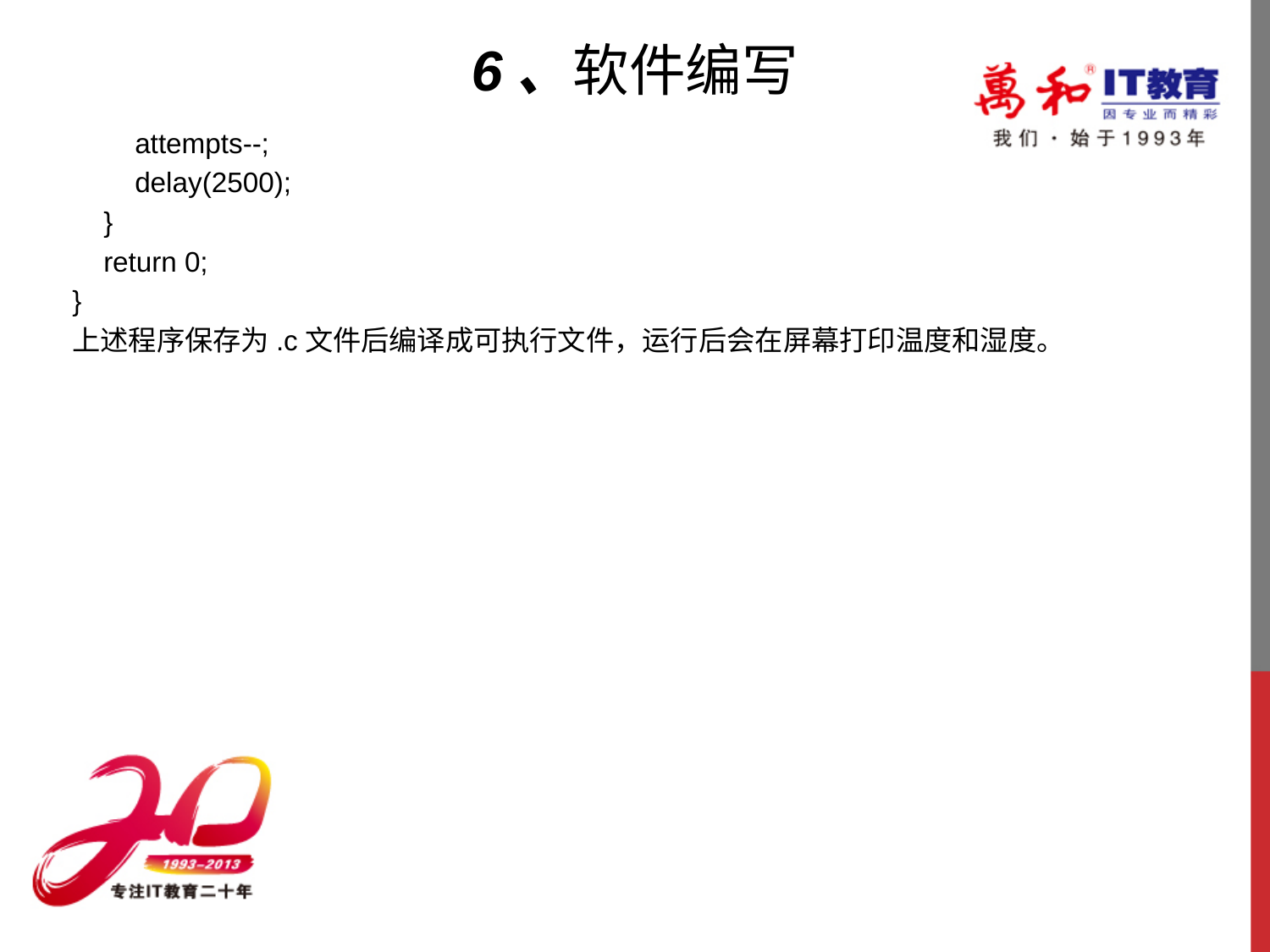

# 6、软件编写
        attempts--;
        delay(2500);
    }
    return 0;
}
上述程序保存为.c文件后编译成可执行文件，运行后会在屏幕打印温度和湿度。